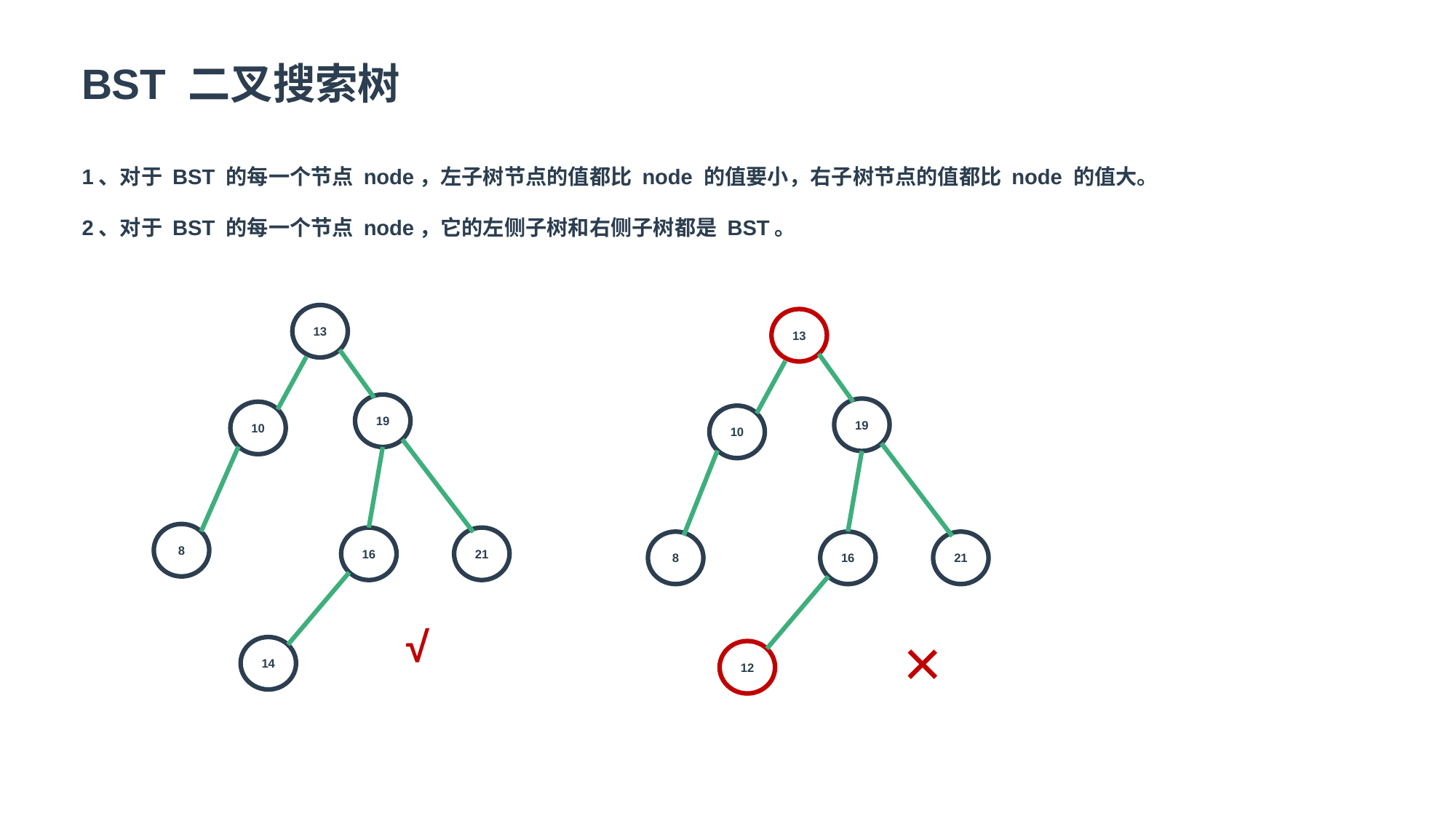

BST 二叉搜索树
1、对于 BST 的每一个节点 node，左子树节点的值都比 node 的值要小，右子树节点的值都比 node 的值大。

2、对于 BST 的每一个节点 node，它的左侧子树和右侧子树都是 BST。
13
13
19
19
10
10
8
16
21
8
16
21
√
×
14
12